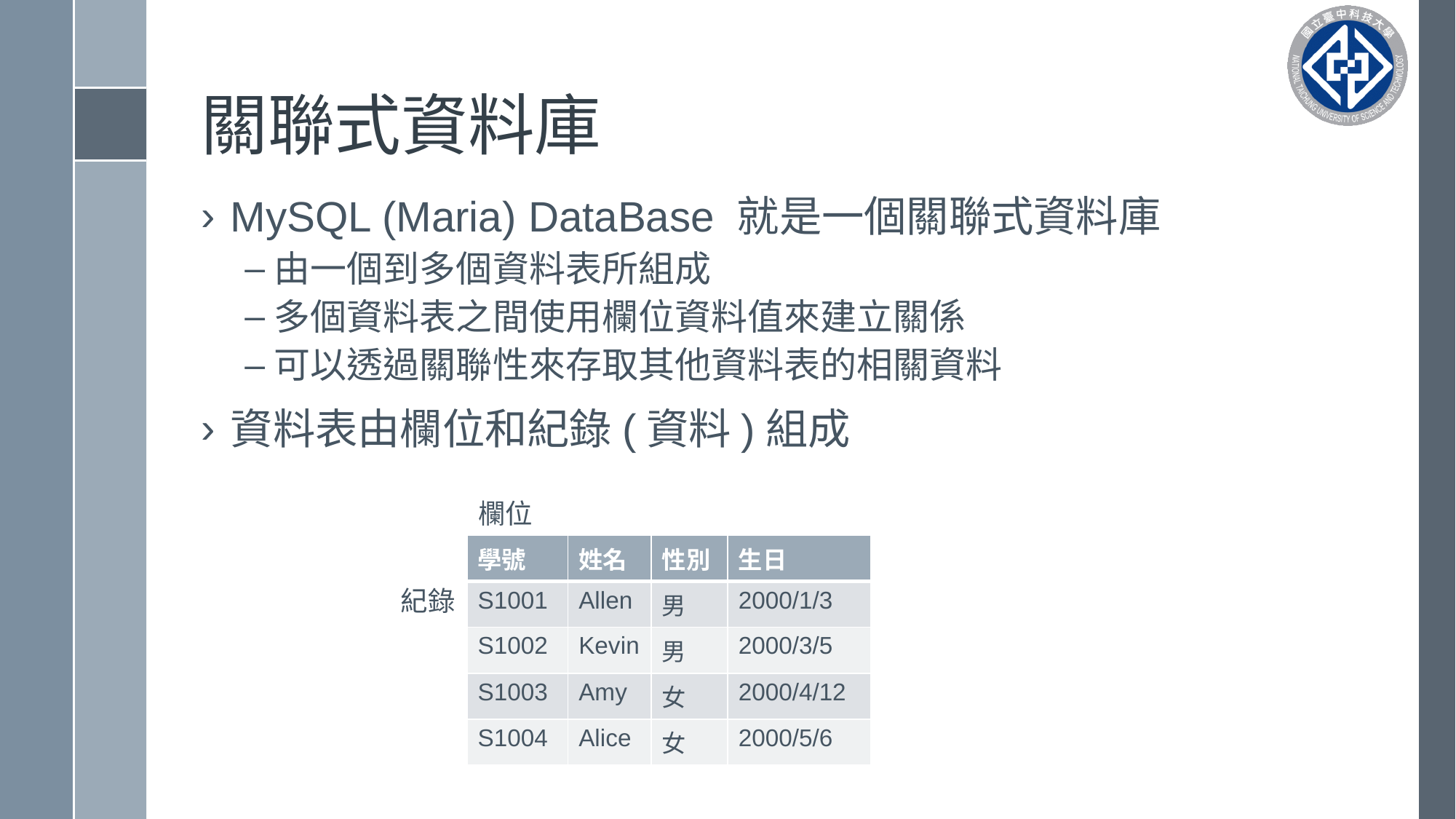

# 關聯式資料庫
MySQL (Maria) DataBase 就是一個關聯式資料庫
由一個到多個資料表所組成
多個資料表之間使用欄位資料值來建立關係
可以透過關聯性來存取其他資料表的相關資料
資料表由欄位和紀錄(資料)組成

欄位
| 學號 | 姓名 | 性別 | 生日 |
| --- | --- | --- | --- |
| S1001 | Allen | 男 | 2000/1/3 |
| S1002 | Kevin | 男 | 2000/3/5 |
| S1003 | Amy | 女 | 2000/4/12 |
| S1004 | Alice | 女 | 2000/5/6 |
紀錄